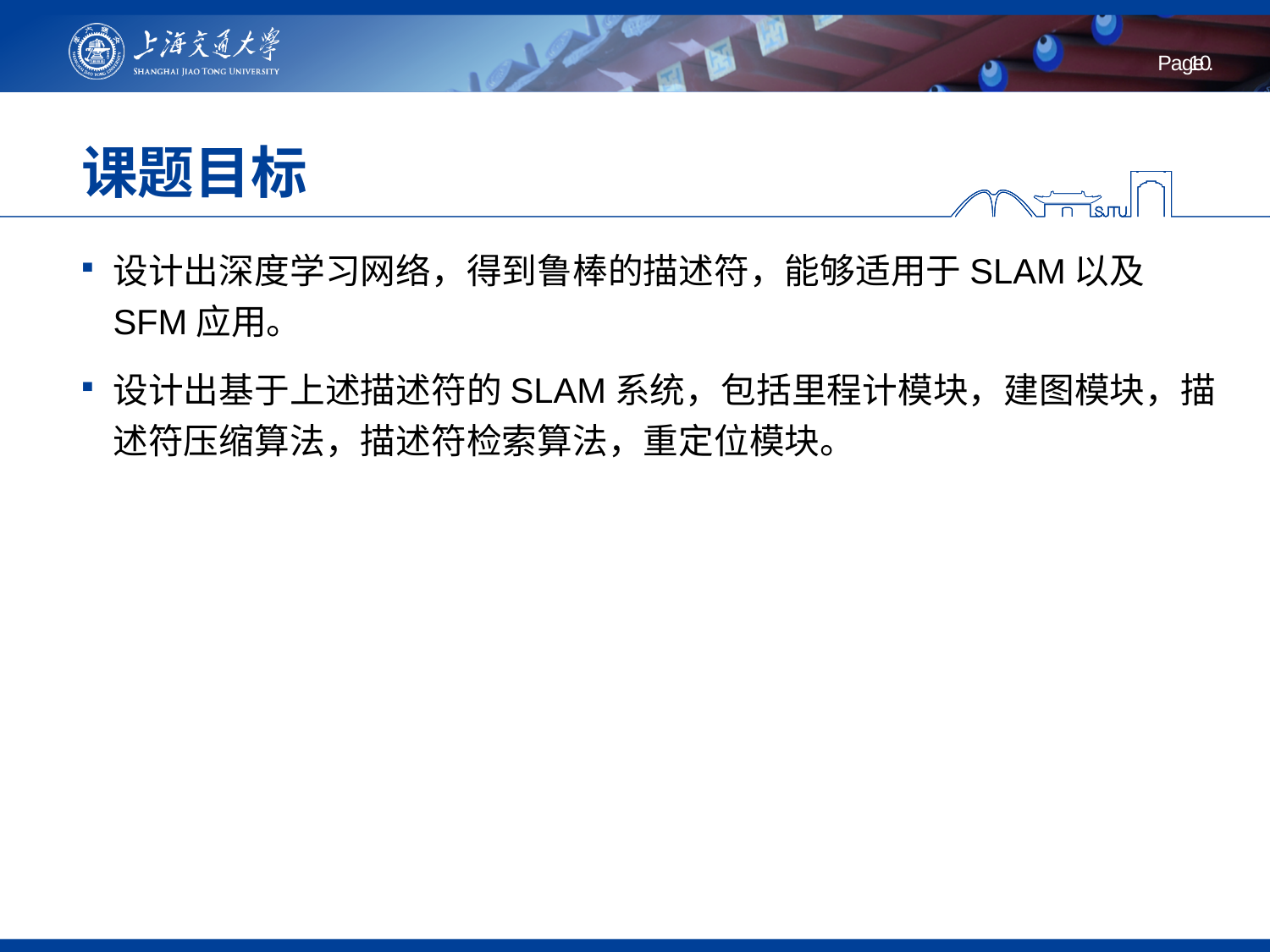

# 课题目标
设计出深度学习网络，得到鲁棒的描述符，能够适用于SLAM以及SFM应用。
设计出基于上述描述符的SLAM系统，包括里程计模块，建图模块，描述符压缩算法，描述符检索算法，重定位模块。